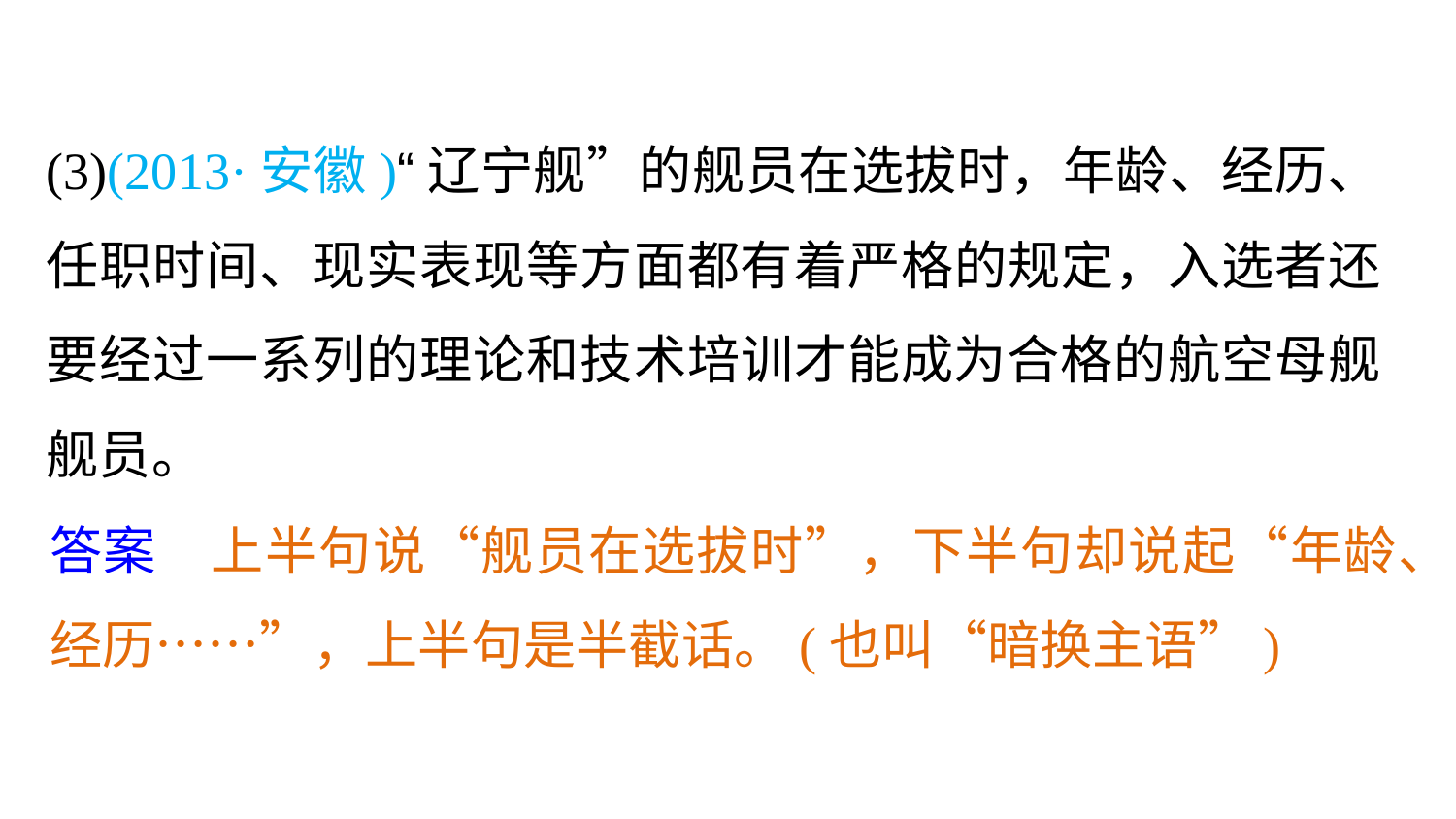

(3)(2013·安徽)“辽宁舰”的舰员在选拔时，年龄、经历、任职时间、现实表现等方面都有着严格的规定，入选者还要经过一系列的理论和技术培训才能成为合格的航空母舰舰员。
答案　上半句说“舰员在选拔时”，下半句却说起“年龄、经历……”，上半句是半截话。(也叫“暗换主语”)